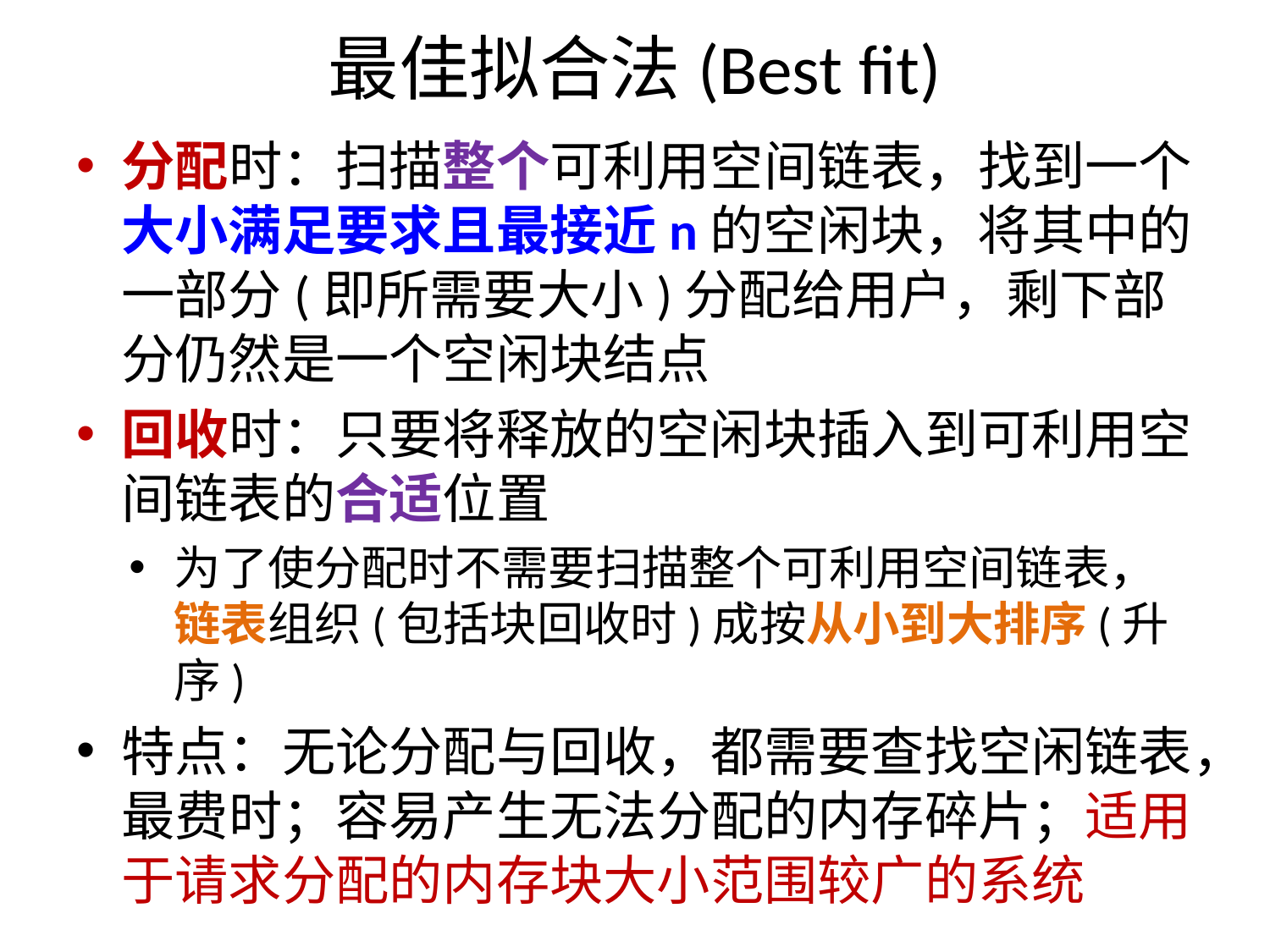

# 最佳拟合法(Best fit)
分配时：扫描整个可利用空间链表，找到一个大小满足要求且最接近n的空闲块，将其中的一部分(即所需要大小)分配给用户，剩下部分仍然是一个空闲块结点
回收时：只要将释放的空闲块插入到可利用空间链表的合适位置
为了使分配时不需要扫描整个可利用空间链表，链表组织(包括块回收时)成按从小到大排序(升序)
特点：无论分配与回收，都需要查找空闲链表，最费时；容易产生无法分配的内存碎片；适用于请求分配的内存块大小范围较广的系统